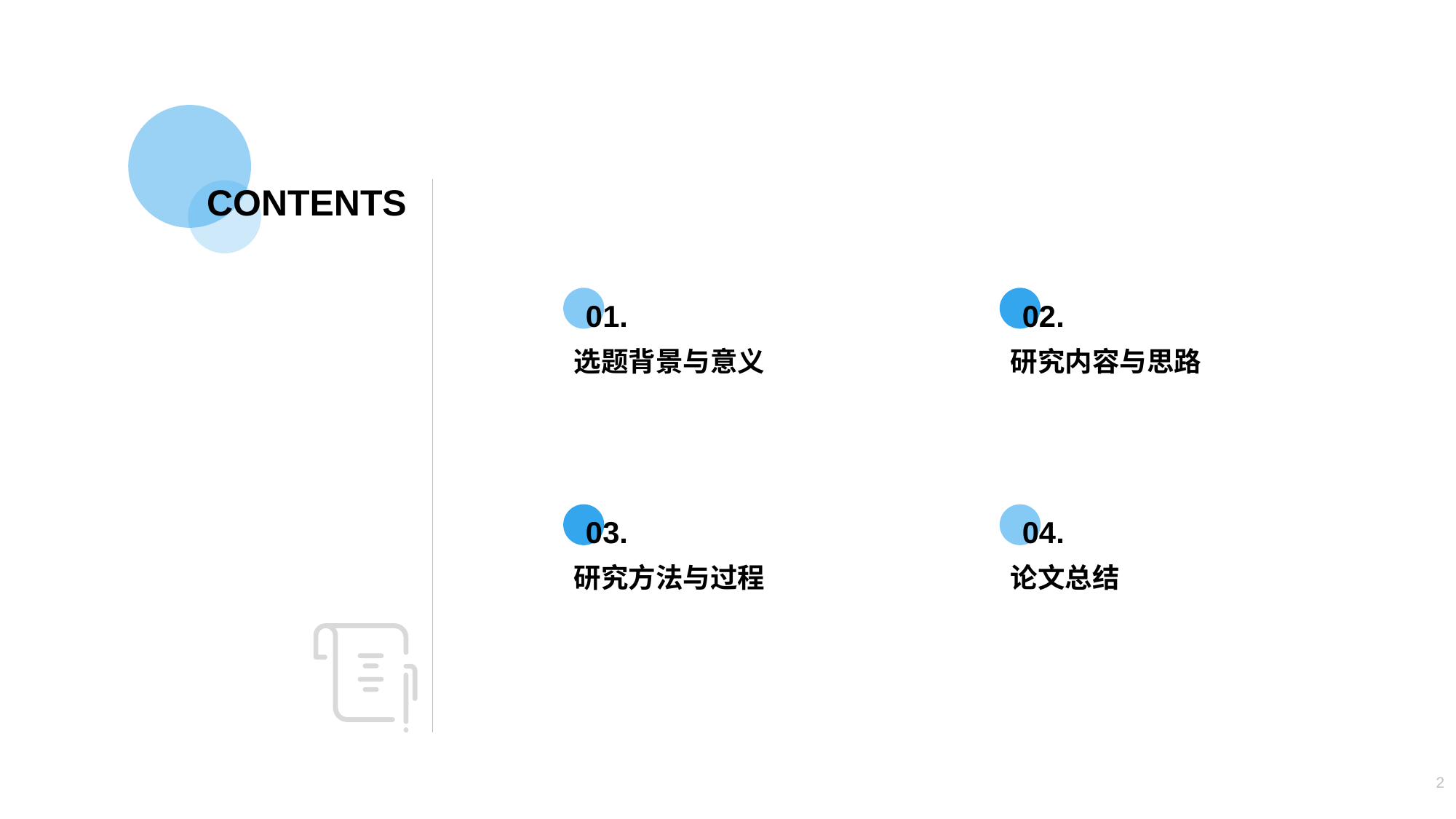

CONTENTS

01.
02.
选题背景与意义
研究内容与思路

03.
04.
研究方法与过程
论文总结
2